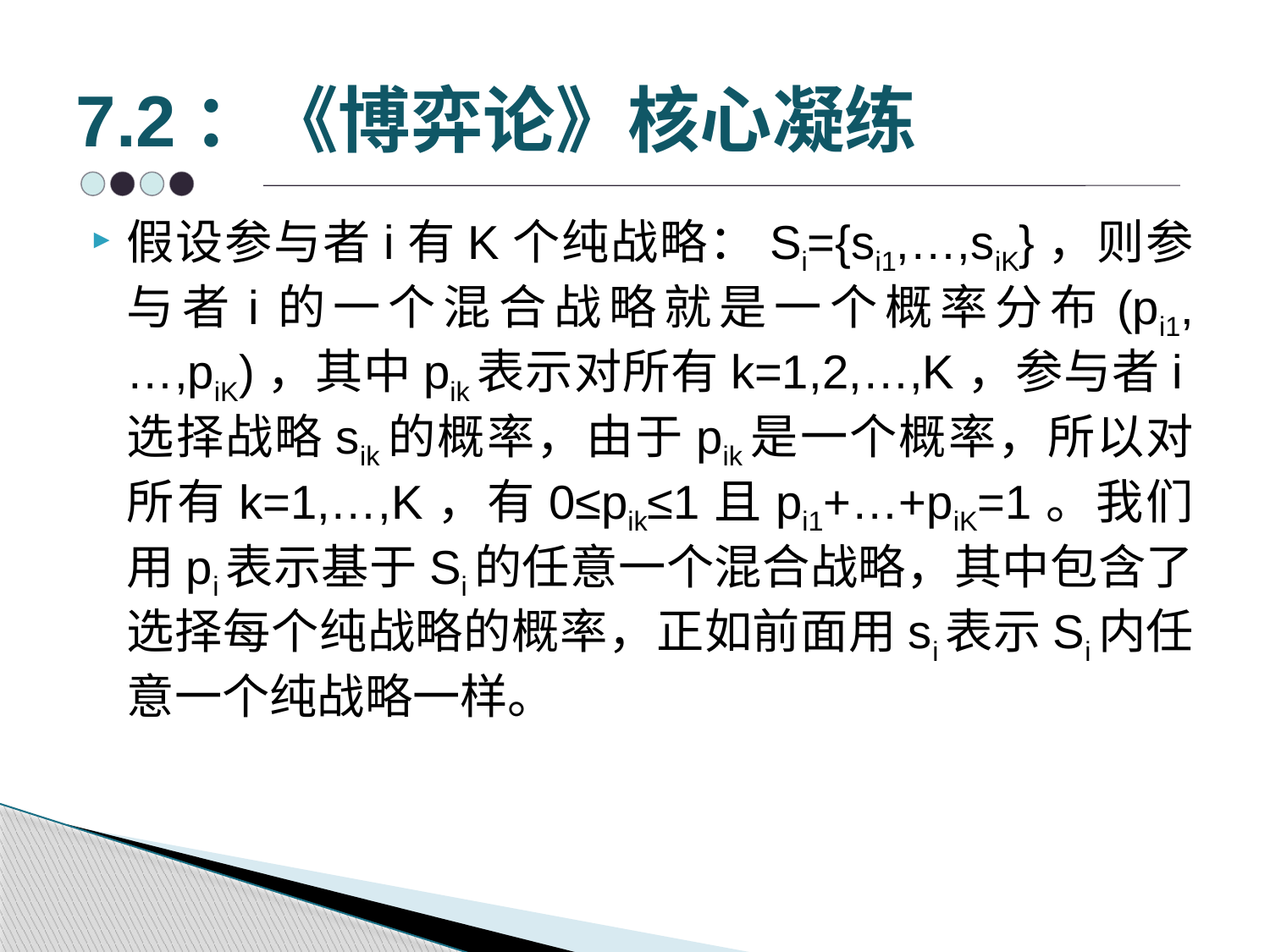

# 7.2：《博弈论》核心凝练

假设参与者i有K个纯战略：Si={si1,…,siK}，则参与者i的一个混合战略就是一个概率分布(pi1,…,piK)，其中pik表示对所有k=1,2,…,K，参与者i选择战略sik的概率，由于pik是一个概率，所以对所有k=1,…,K，有0≤pik≤1且pi1+…+piK=1。我们用pi表示基于Si的任意一个混合战略，其中包含了选择每个纯战略的概率，正如前面用si表示Si内任意一个纯战略一样。